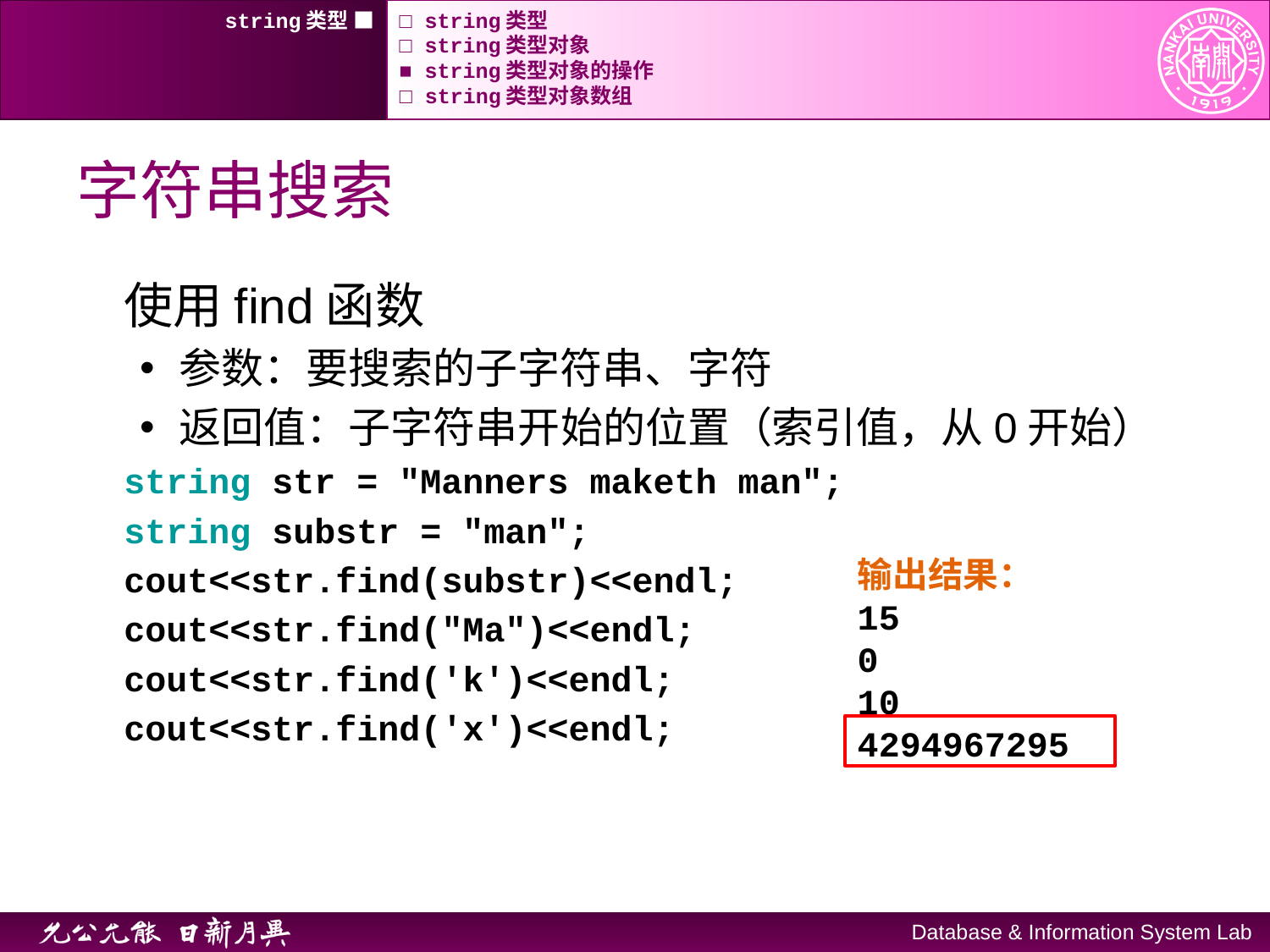

string类型 ■
□ string类型
□ string类型对象
■ string类型对象的操作
□ string类型对象数组
# 字符串搜索
使用find函数
参数：要搜索的子字符串、字符
返回值：子字符串开始的位置（索引值，从0开始）
string str = "Manners maketh man";
string substr = "man";
cout<<str.find(substr)<<endl;
cout<<str.find("Ma")<<endl;
cout<<str.find('k')<<endl;
cout<<str.find('x')<<endl;

输出结果：
15
0
10
4294967295